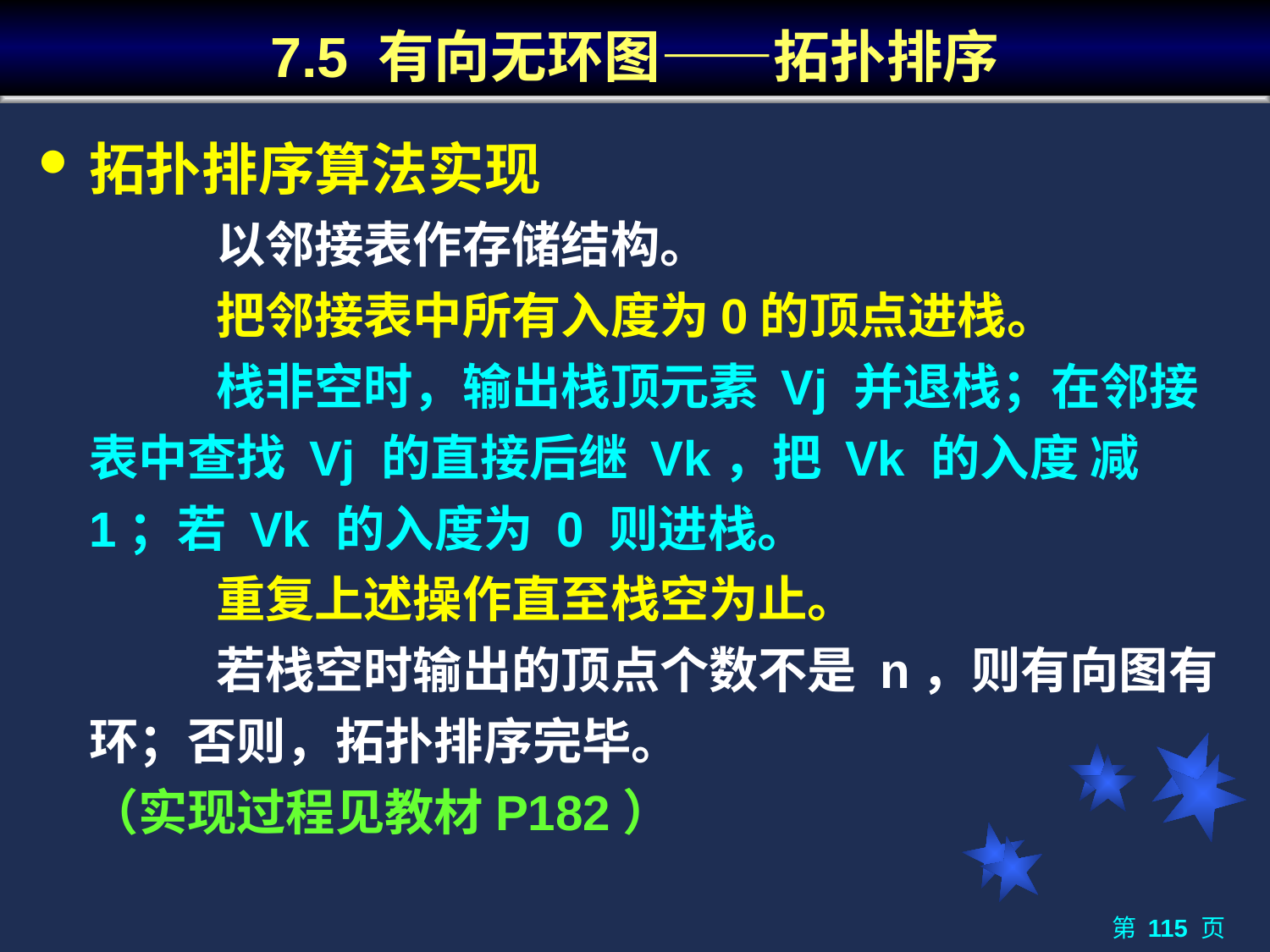

# 7.5 有向无环图——拓扑排序
拓扑排序算法实现
		以邻接表作存储结构。
		把邻接表中所有入度为0的顶点进栈。
		栈非空时，输出栈顶元素 Vj 并退栈；在邻接表中查找 Vj 的直接后继 Vk，把 Vk 的入度 减1；若 Vk 的入度为 0 则进栈。
		重复上述操作直至栈空为止。
		若栈空时输出的顶点个数不是 n，则有向图有环；否则，拓扑排序完毕。
	（实现过程见教材P182）
第 115 页